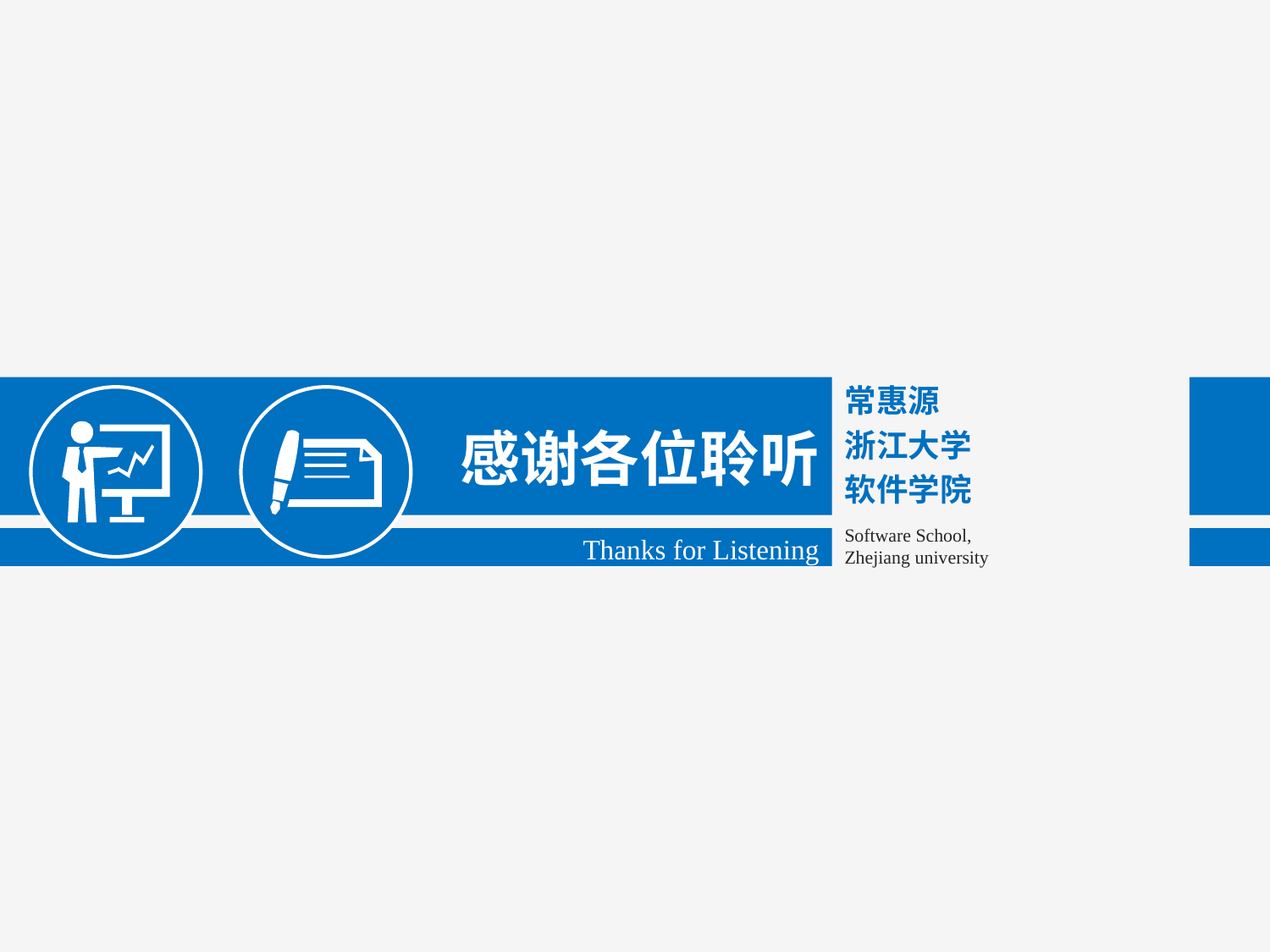

常惠源

感谢各位聆听
Thanks for Listening

浙江大学
软件学院
Software School,
Zhejiang university